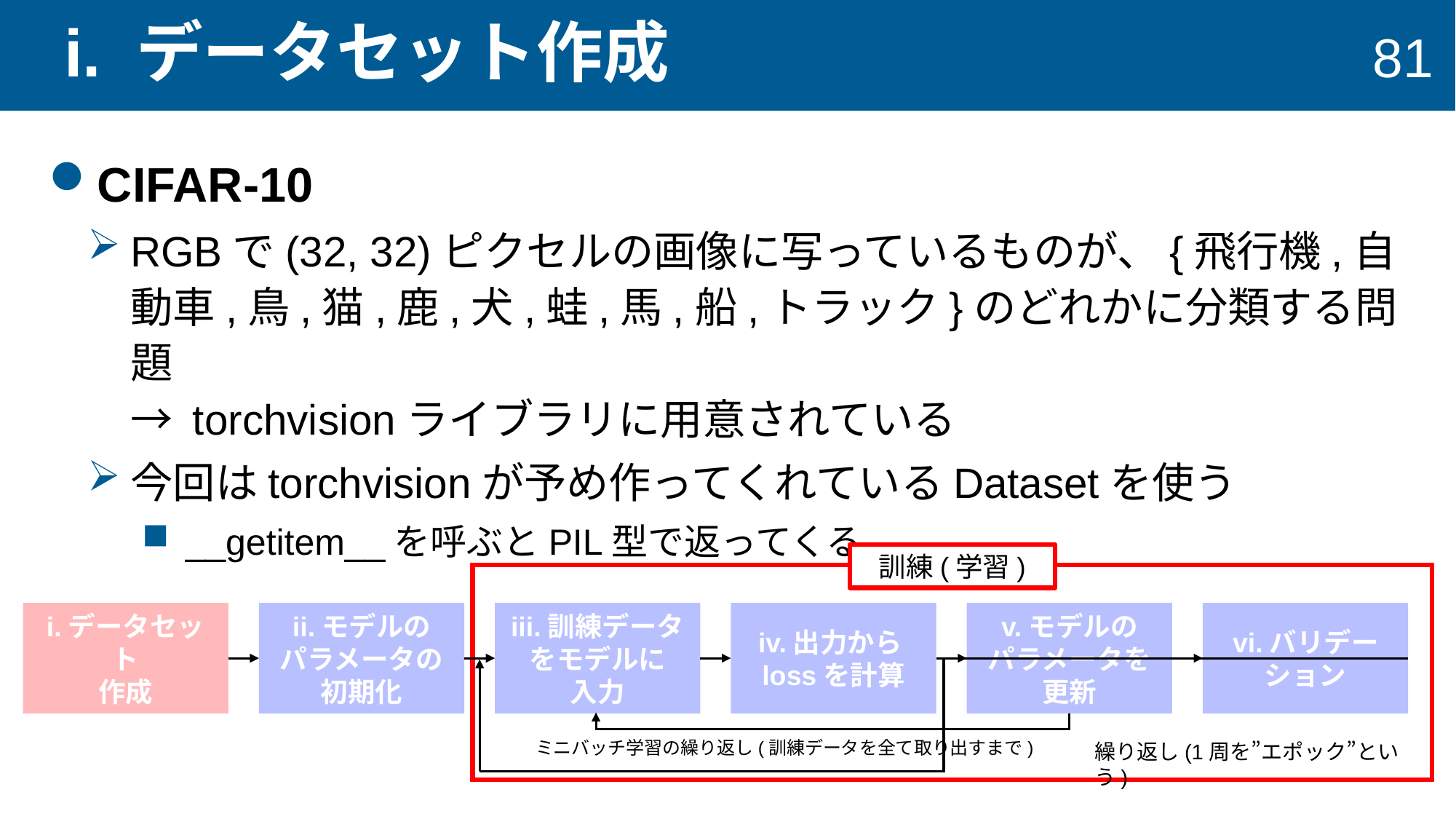

# i. データセット作成
81
CIFAR-10
RGBで(32, 32)ピクセルの画像に写っているものが、{飛行機,自動車,鳥,猫,鹿,犬,蛙,馬,船,トラック}のどれかに分類する問題
→ torchvisionライブラリに用意されている
今回はtorchvisionが予め作ってくれているDatasetを使う
__getitem__を呼ぶとPIL型で返ってくる
訓練(学習)

vi.バリデーション
iv.出力からlossを計算
v.モデルの
パラメータを更新
i.データセット
作成
ii.モデルの
パラメータの
初期化
iii.訓練データ
をモデルに
入力
繰り返し(1周を”エポック”という)
ミニバッチ学習の繰り返し(訓練データを全て取り出すまで)